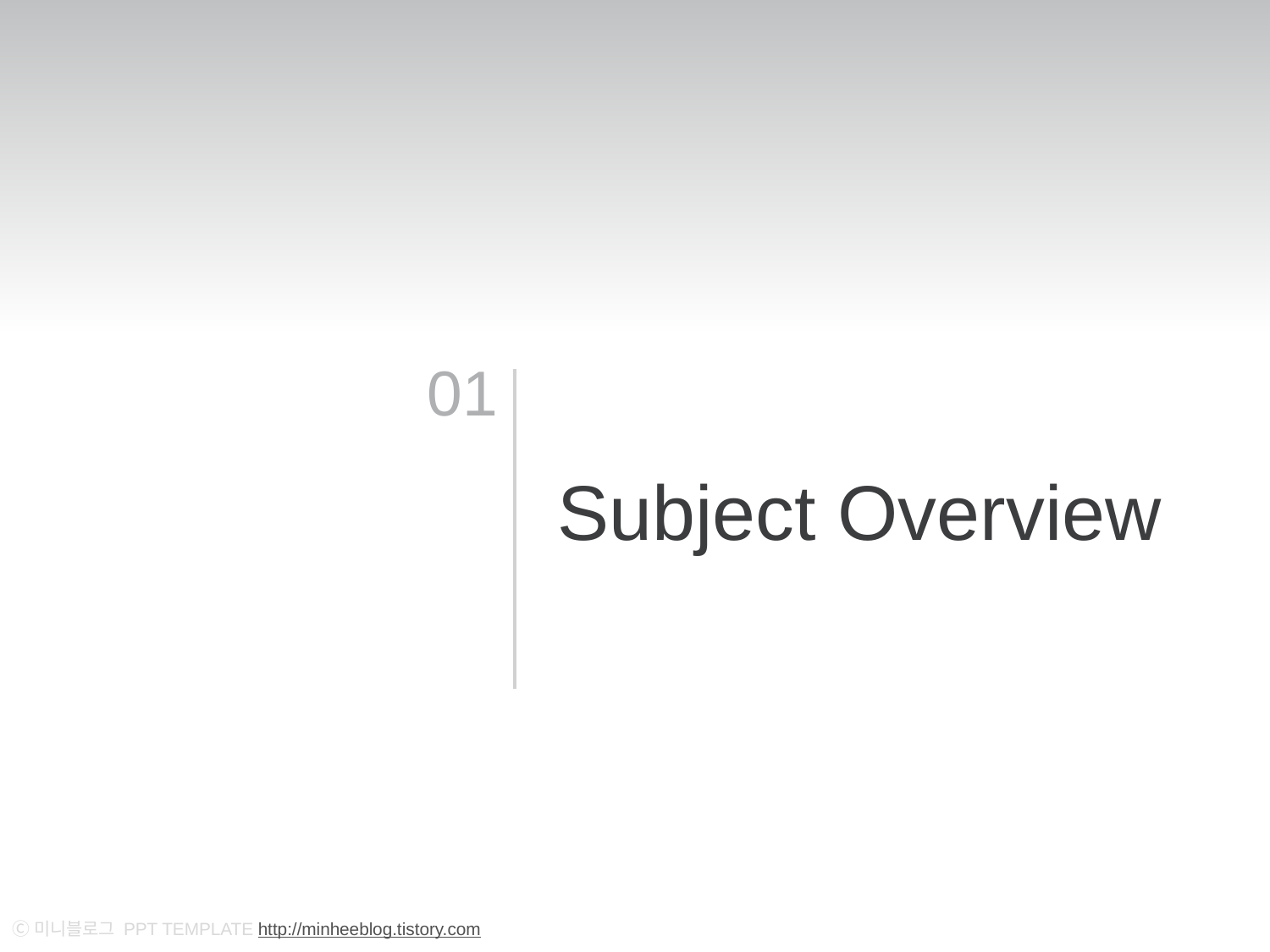

01
Subject Overview

Ⓒ미니블로그 PPT TEMPLATE http://minheeblog.tistory.com